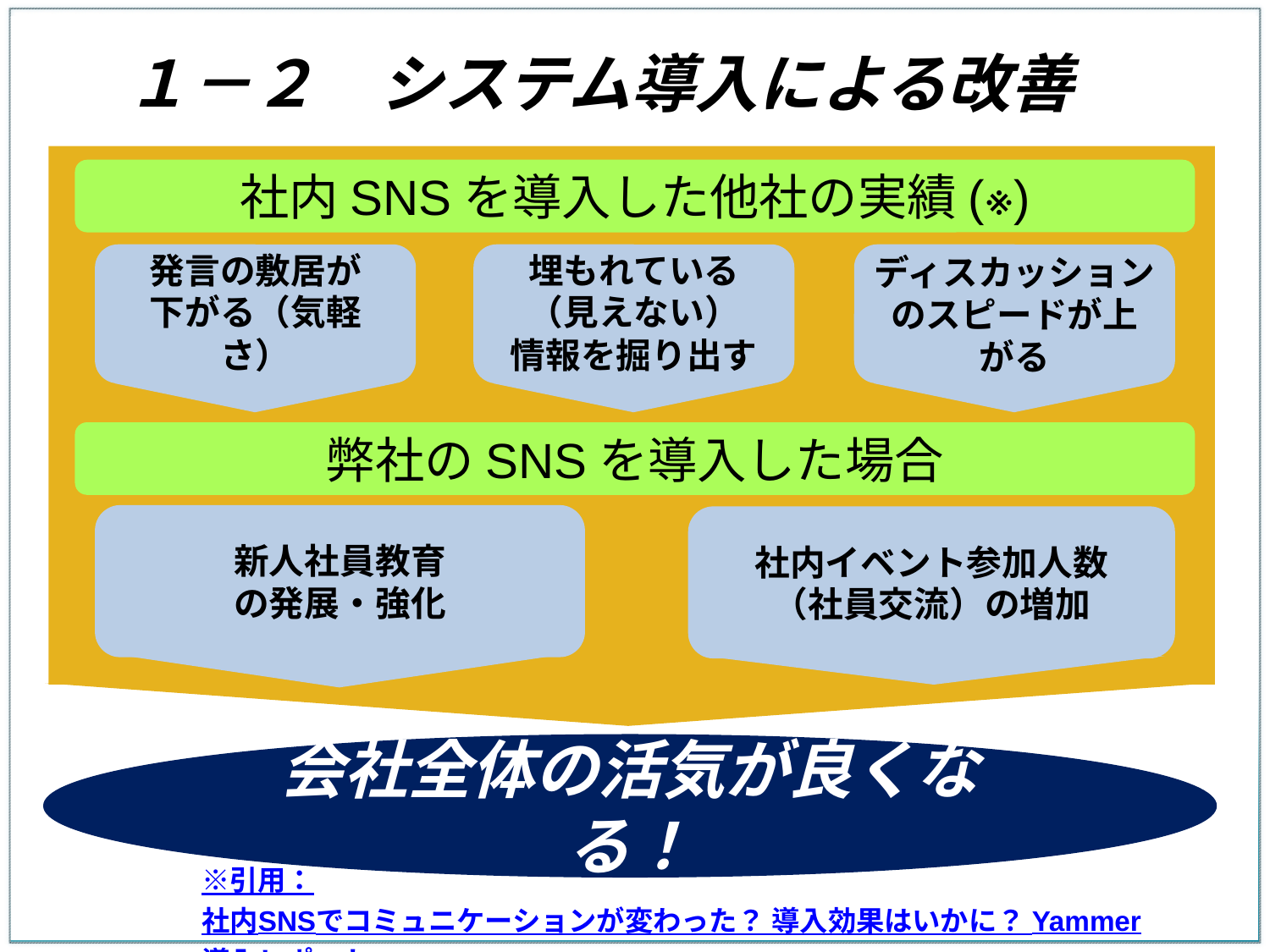

１－２　システム導入による改善

社内SNSを導入した他社の実績(※)

発言の敷居が
下がる（気軽さ）

ディスカッションのスピードが上がる

埋もれている
（見えない）
情報を掘り出す

弊社のSNSを導入した場合

新人社員教育
の発展・強化

社内イベント参加人数
（社員交流）の増加

会社全体の活気が良くなる！
※引用：
社内SNSでコミュニケーションが変わった？ 導入効果はいかに？ Yammer導入レポート